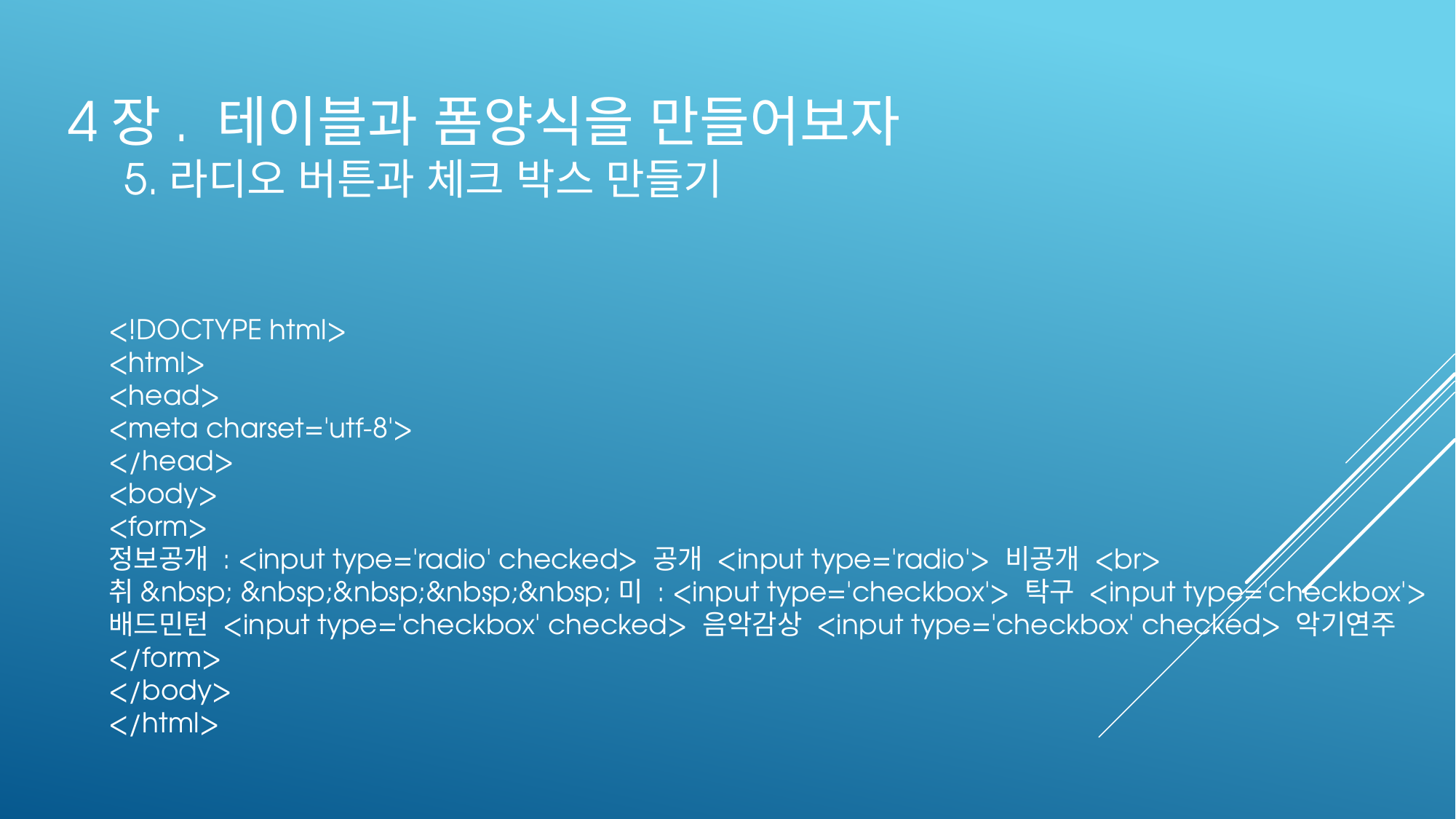

# 4장. 테이블과 폼양식을 만들어보자
5.라디오 버튼과 체크 박스 만들기
<!DOCTYPE html>
<html>
<head>
<meta charset='utf-8'>
</head>
<body>
<form>
정보공개 : <input type='radio' checked> 공개 <input type='radio'> 비공개 <br>
취&nbsp; &nbsp;&nbsp;&nbsp;&nbsp;미 : <input type='checkbox'> 탁구 <input type='checkbox'>
배드민턴 <input type='checkbox' checked> 음악감상 <input type='checkbox' checked> 악기연주
</form>
</body>
</html>